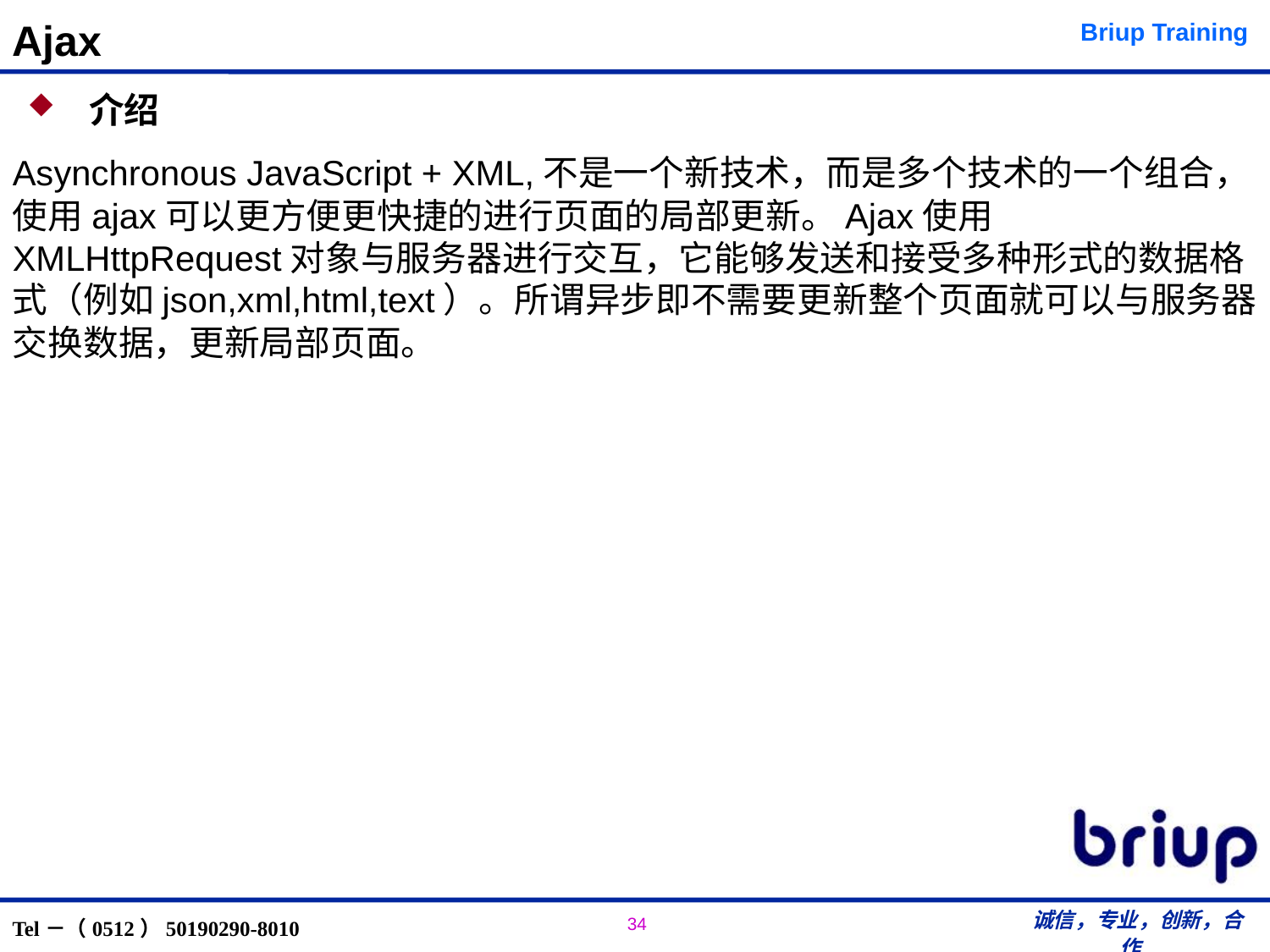

# Ajax
 介绍
Asynchronous JavaScript + XML,不是一个新技术，而是多个技术的一个组合，使用ajax可以更方便更快捷的进行页面的局部更新。Ajax使用XMLHttpRequest对象与服务器进行交互，它能够发送和接受多种形式的数据格式（例如json,xml,html,text）。所谓异步即不需要更新整个页面就可以与服务器交换数据，更新局部页面。